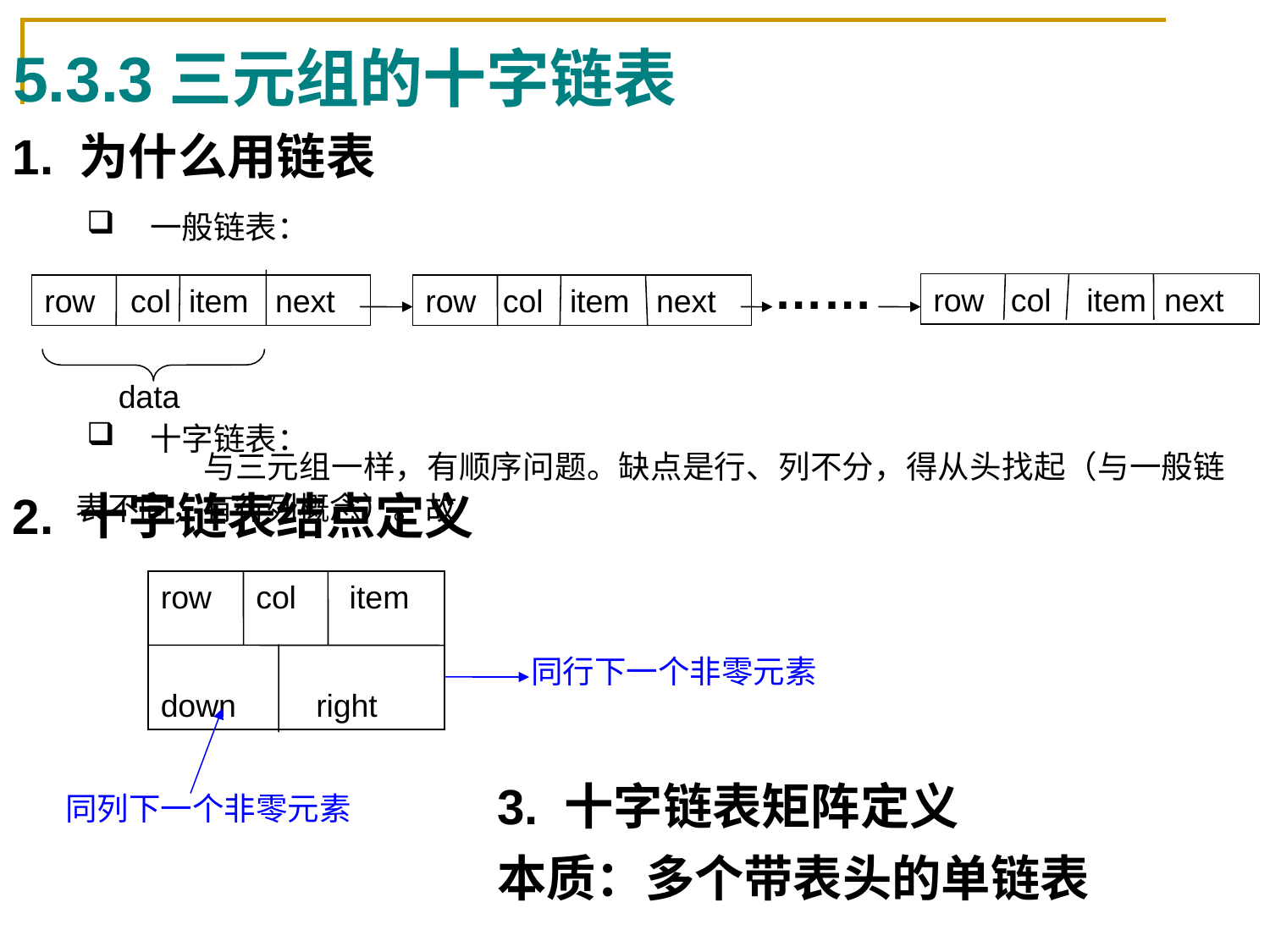

# 5.3.3三元组的十字链表
1. 为什么用链表
一般链表：
……

row    col  item   next

data
row   col    item  next

row   col   item   next

十字链表：
		与三元组一样，有顺序问题。缺点是行、列不分，得从头找起（与一般链表不同，有行列概念）。故
2. 十字链表结点定义
row     col      item

down         right

同行下一个非零元素

同列下一个非零元素
3. 十字链表矩阵定义
本质：多个带表头的单链表